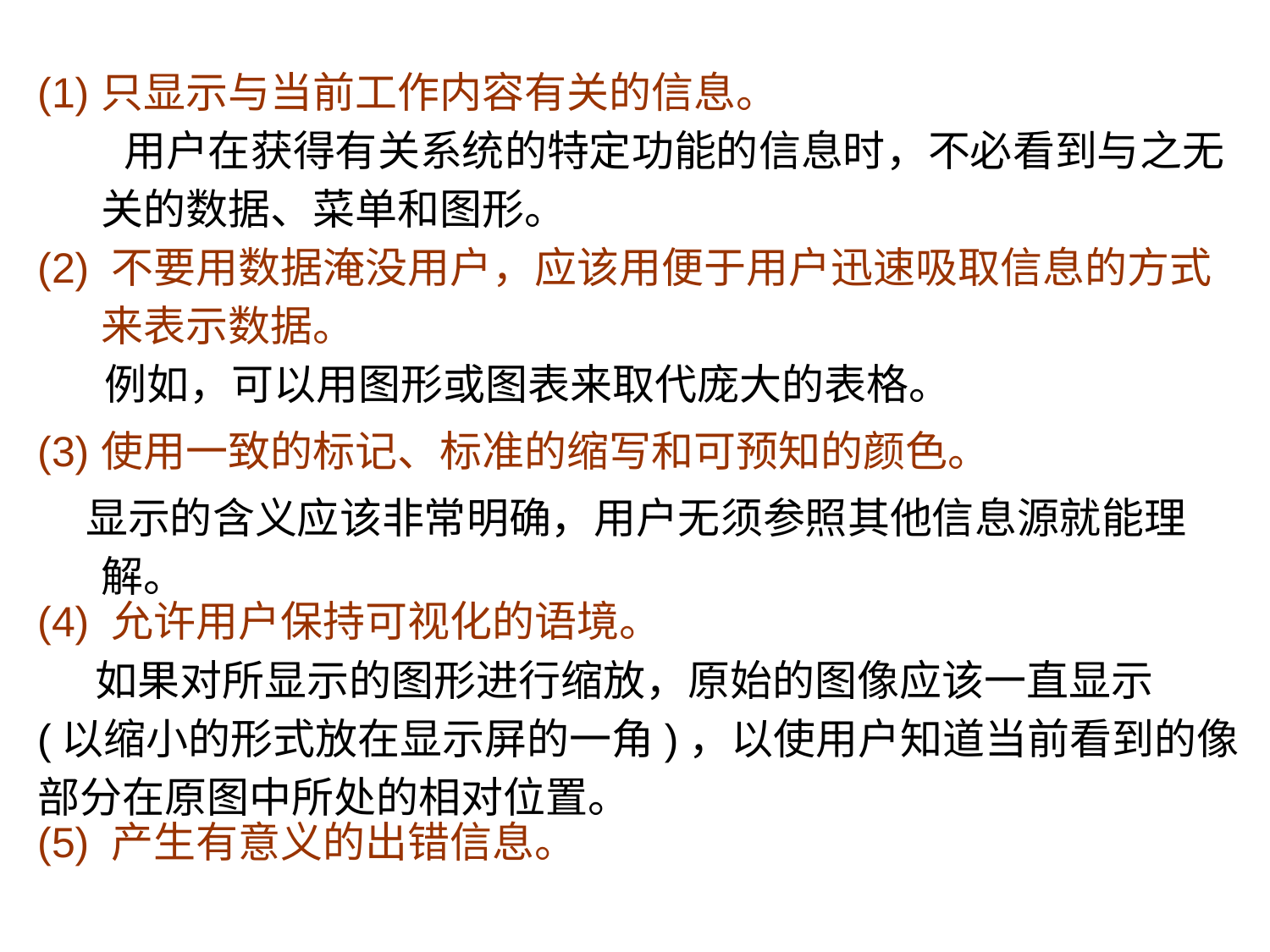

只显示与当前工作内容有关的信息。
        用户在获得有关系统的特定功能的信息时，不必看到与之无关的数据、菜单和图形。
(2) 不要用数据淹没用户，应该用便于用户迅速吸取信息的方式来表示数据。
      例如，可以用图形或图表来取代庞大的表格。
使用一致的标记、标准的缩写和可预知的颜色。
    显示的含义应该非常明确，用户无须参照其他信息源就能理解。
(4) 允许用户保持可视化的语境。
     如果对所显示的图形进行缩放，原始的图像应该一直显示
(以缩小的形式放在显示屏的一角)，以使用户知道当前看到的像
部分在原图中所处的相对位置。
(5) 产生有意义的出错信息。